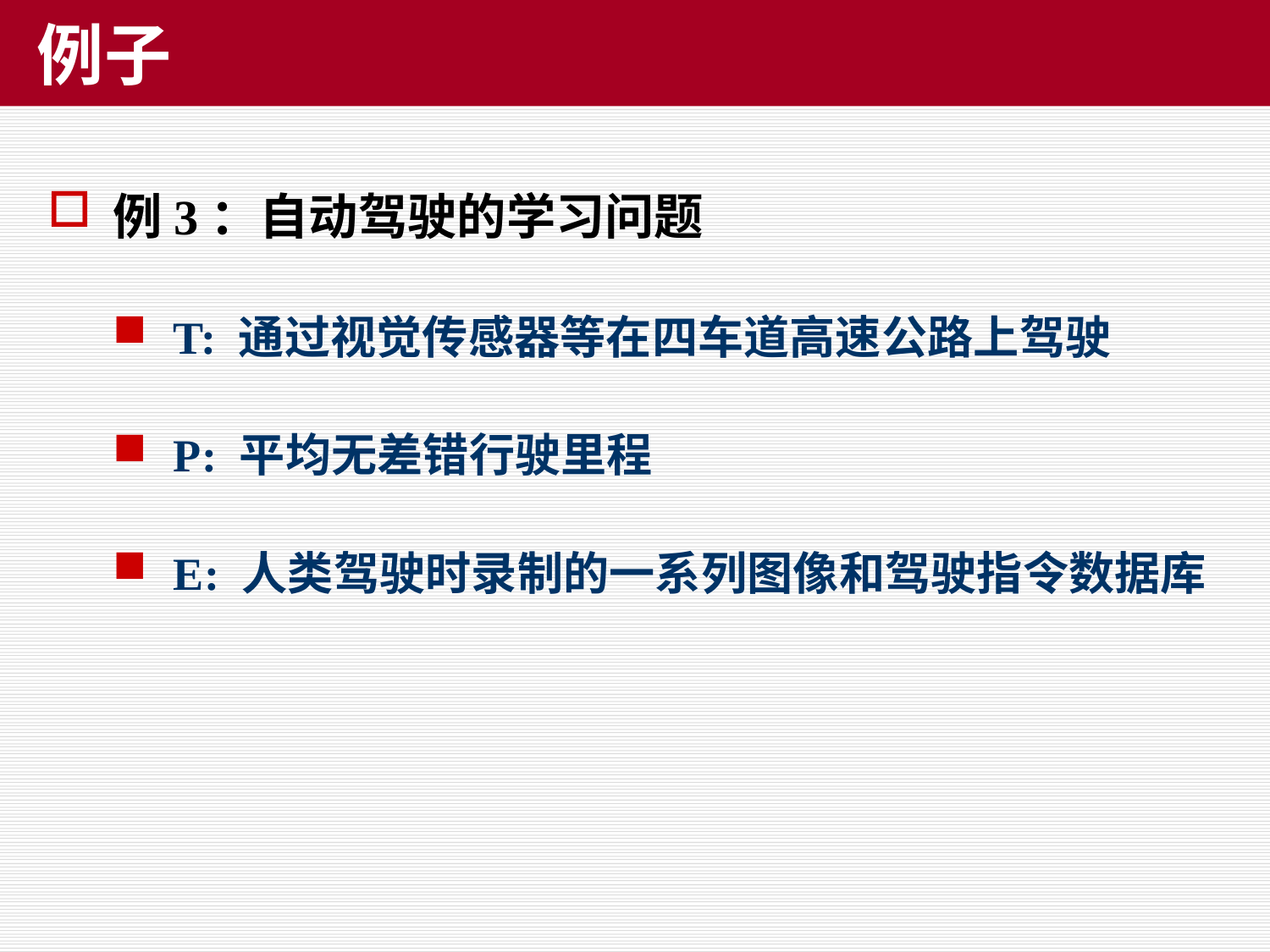

# 例子
例3：自动驾驶的学习问题
T: 通过视觉传感器等在四车道高速公路上驾驶
P: 平均无差错行驶里程
E: 人类驾驶时录制的一系列图像和驾驶指令数据库